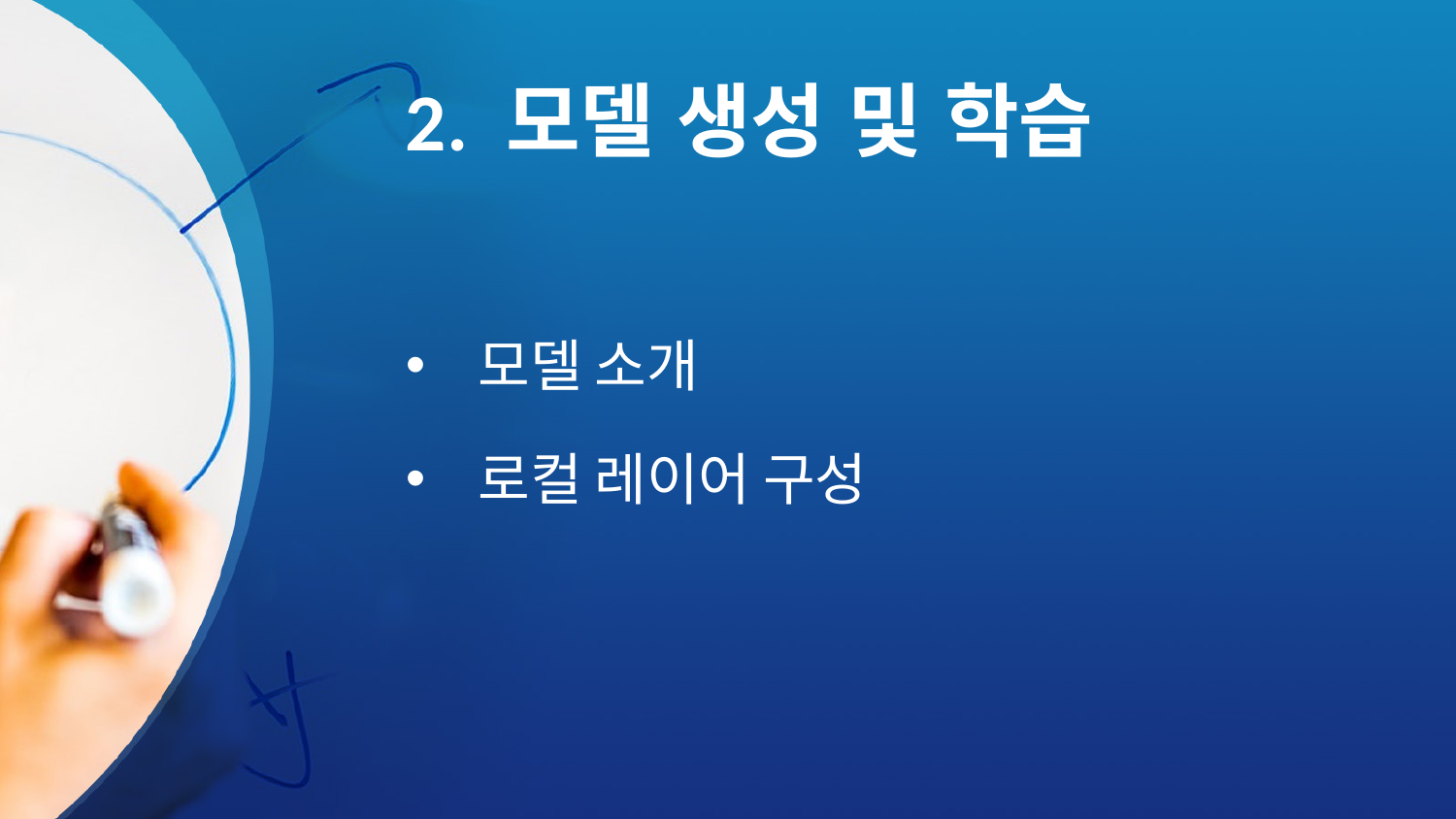

# 2. 모델 생성 및 학습
모델 소개
로컬 레이어 구성